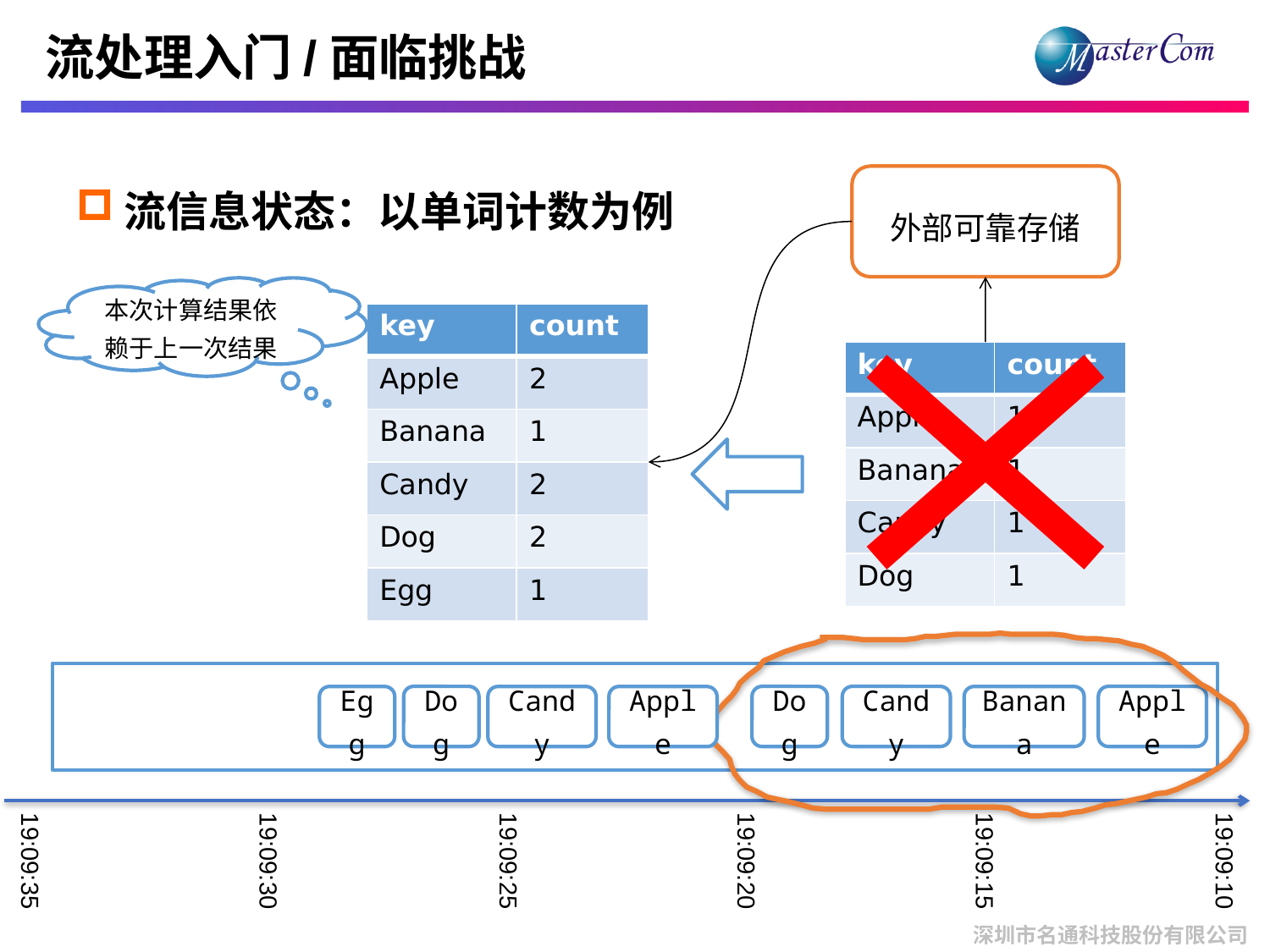

# 流处理入门/面临挑战
流信息状态：以单词计数为例
外部可靠存储
本次计算结果依赖于上一次结果

| key | count |
| --- | --- |
| Apple | 2 |
| Banana | 1 |
| Candy | 2 |
| Dog | 2 |
| Egg | 1 |
| key | count |
| --- | --- |
| Apple | 1 |
| Banana | 1 |
| Candy | 1 |
| Dog | 1 |

19:09:35
19:09:30
19:09:25
19:09:20
19:09:15
19:09:10
Dog
Dog
Candy
Apple
Egg
Candy
Apple
Banana